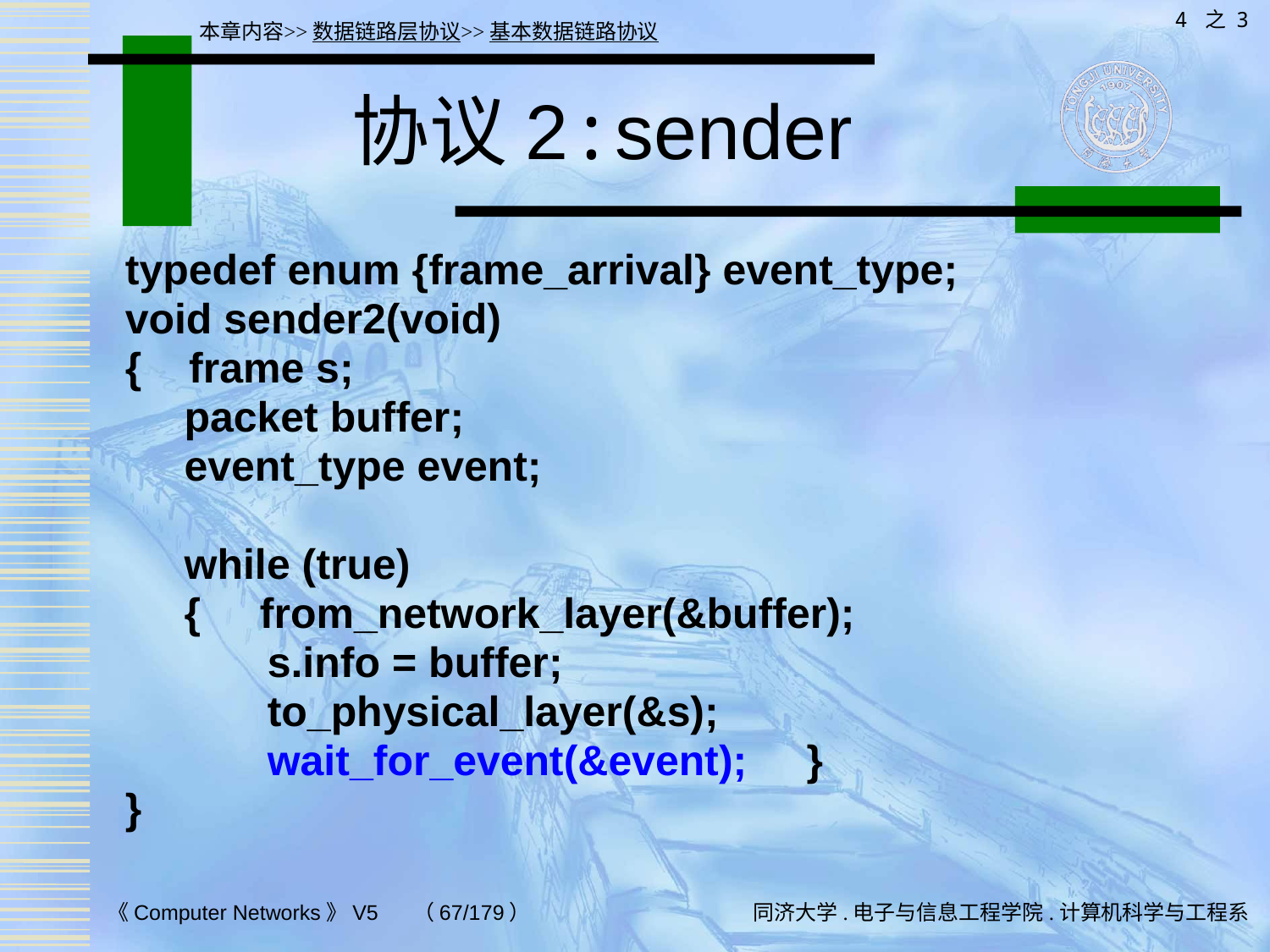

4 之 3
本章内容>>数据链路层协议>>基本数据链路协议
# 协议2:sender
typedef enum {frame_arrival} event_type;
void sender2(void)
{    frame s;
     packet buffer;
     event_type event;

     while (true)
     {     from_network_layer(&buffer);
            s.info = buffer;
            to_physical_layer(&s);
            wait_for_event(&event);     }
}